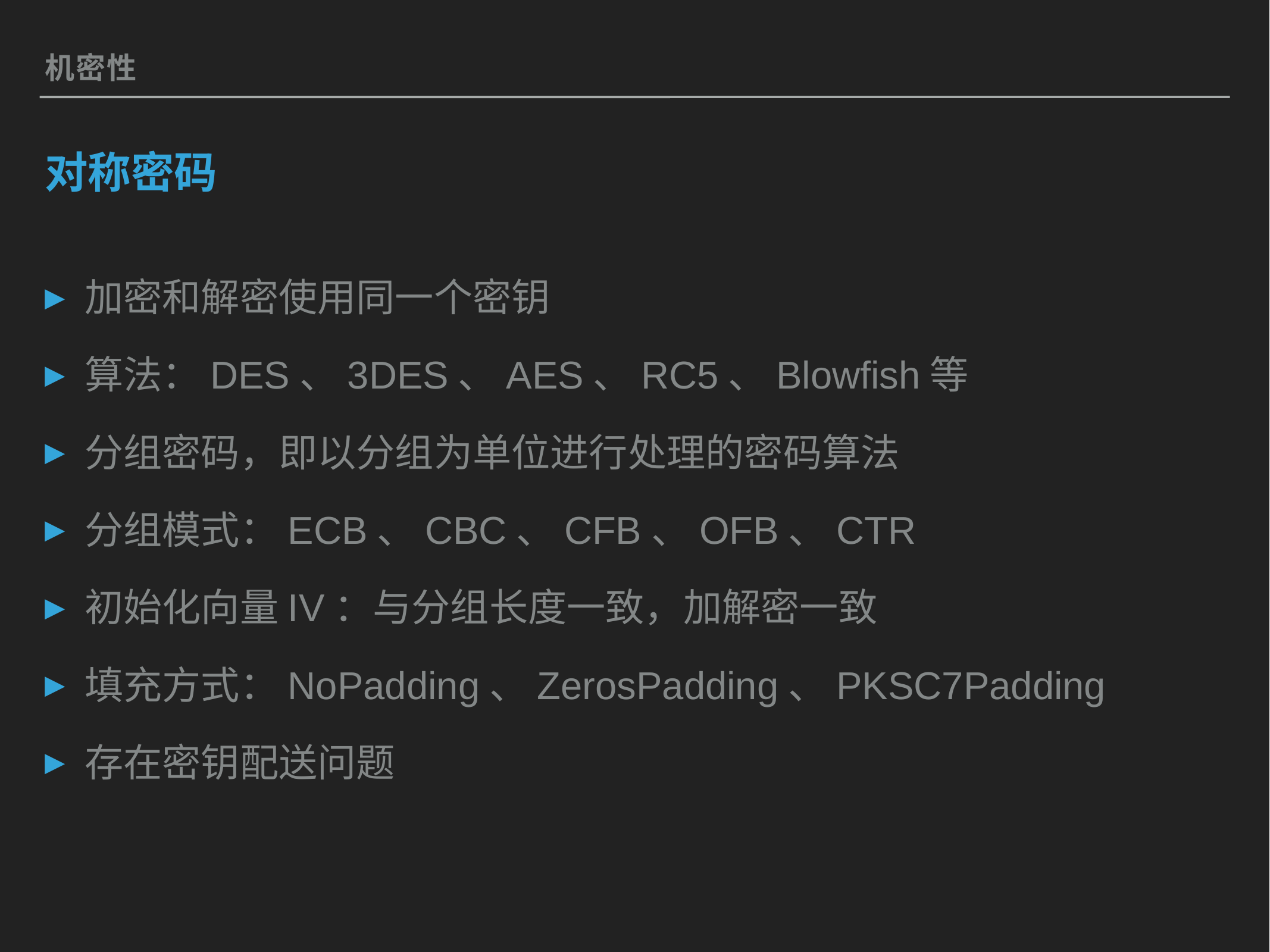

机密性
# 对称密码
加密和解密使用同一个密钥
算法：DES、3DES、AES、RC5、Blowfish等
分组密码，即以分组为单位进行处理的密码算法
分组模式：ECB、CBC、CFB、OFB、CTR
初始化向量IV：与分组长度一致，加解密一致
填充方式：NoPadding、ZerosPadding、PKSC7Padding
存在密钥配送问题